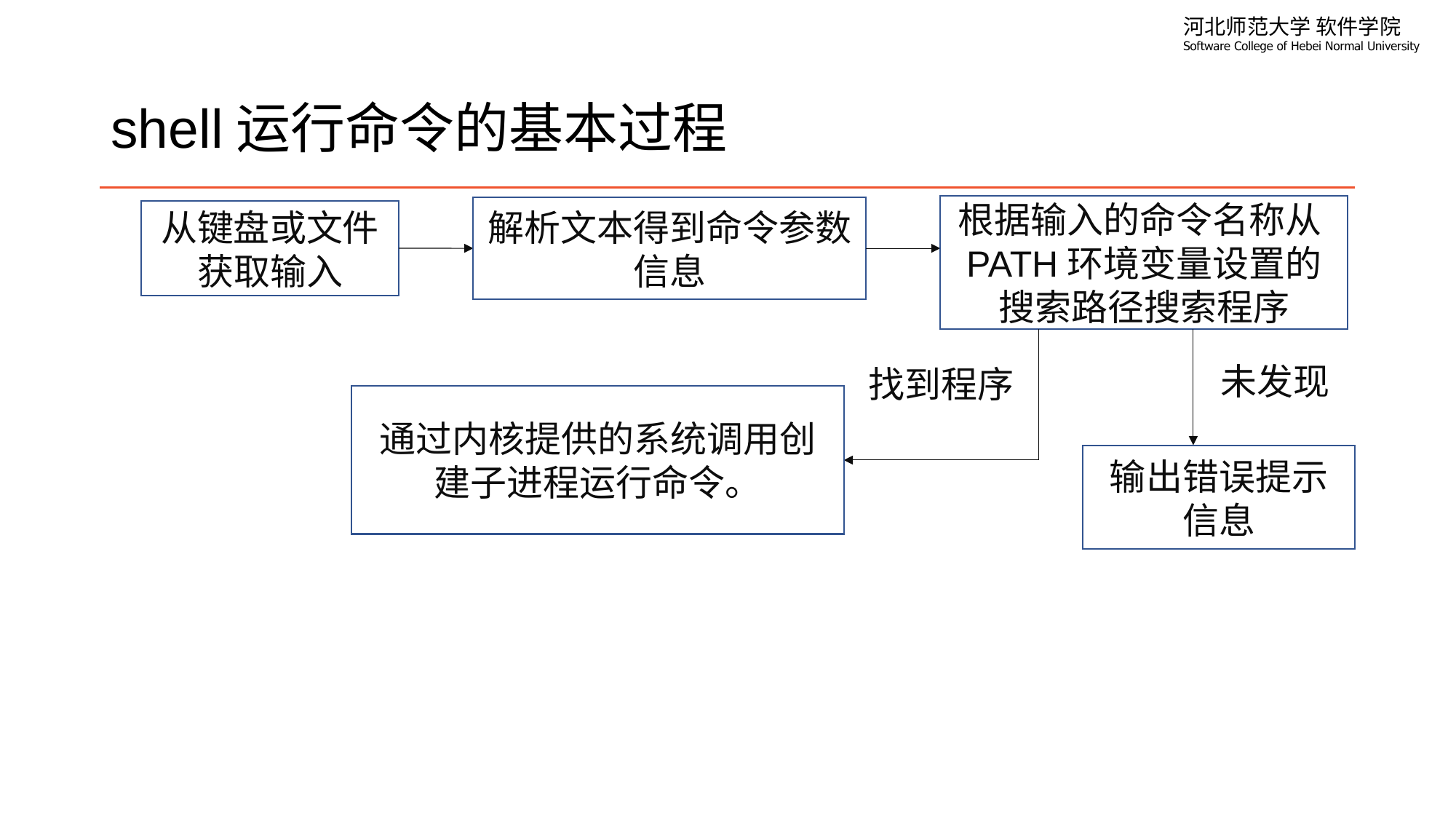

# shell运行命令的基本过程
根据输入的命令名称从PATH环境变量设置的搜索路径搜索程序
解析文本得到命令参数信息
从键盘或文件获取输入
未发现
找到程序
通过内核提供的系统调用创建子进程运行命令。
输出错误提示信息